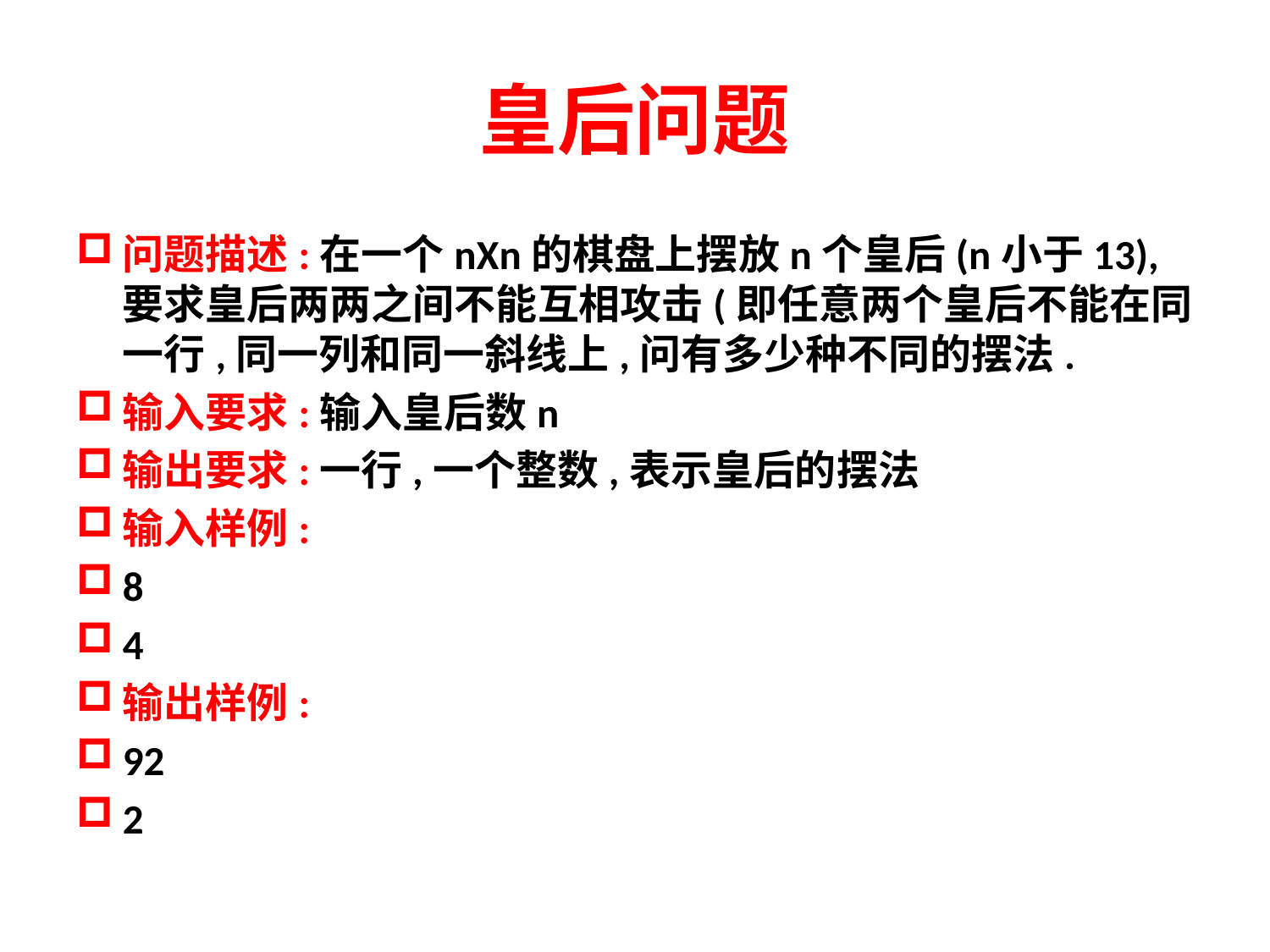

# 皇后问题
问题描述:在一个nXn的棋盘上摆放n个皇后(n小于13),要求皇后两两之间不能互相攻击(即任意两个皇后不能在同一行,同一列和同一斜线上,问有多少种不同的摆法.
输入要求:输入皇后数n
输出要求:一行,一个整数,表示皇后的摆法
输入样例:
8
4
输出样例:
92
2